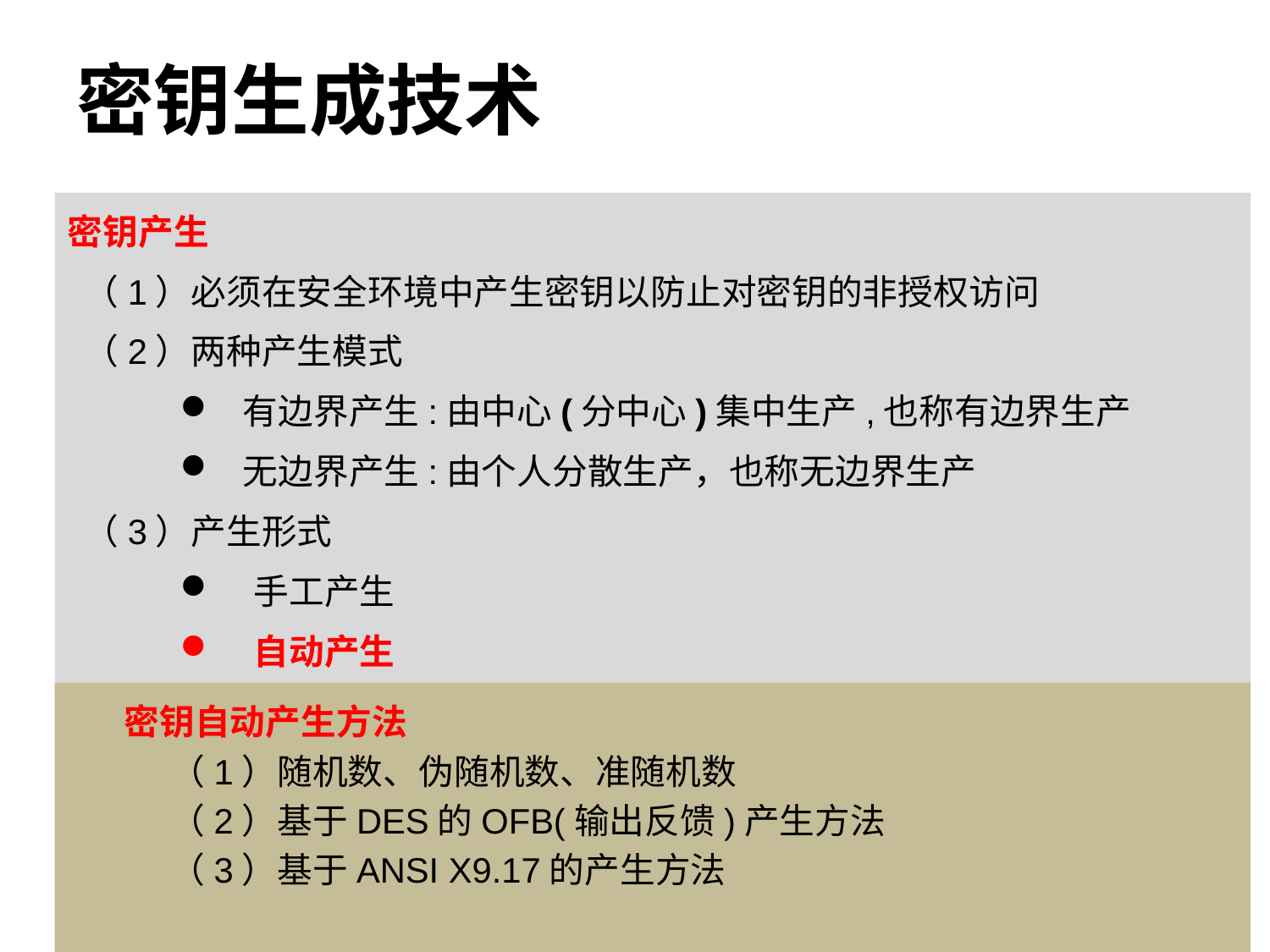

# 密钥生成技术
密钥产生
 （1）必须在安全环境中产生密钥以防止对密钥的非授权访问
 （2）两种产生模式
有边界产生:由中心(分中心)集中生产,也称有边界生产
无边界产生:由个人分散生产，也称无边界生产
 （3）产生形式
手工产生
自动产生
      密钥自动产生方法
            （1）随机数、伪随机数、准随机数
            （2）基于DES的OFB(输出反馈)产生方法
            （3）基于ANSI X9.17的产生方法